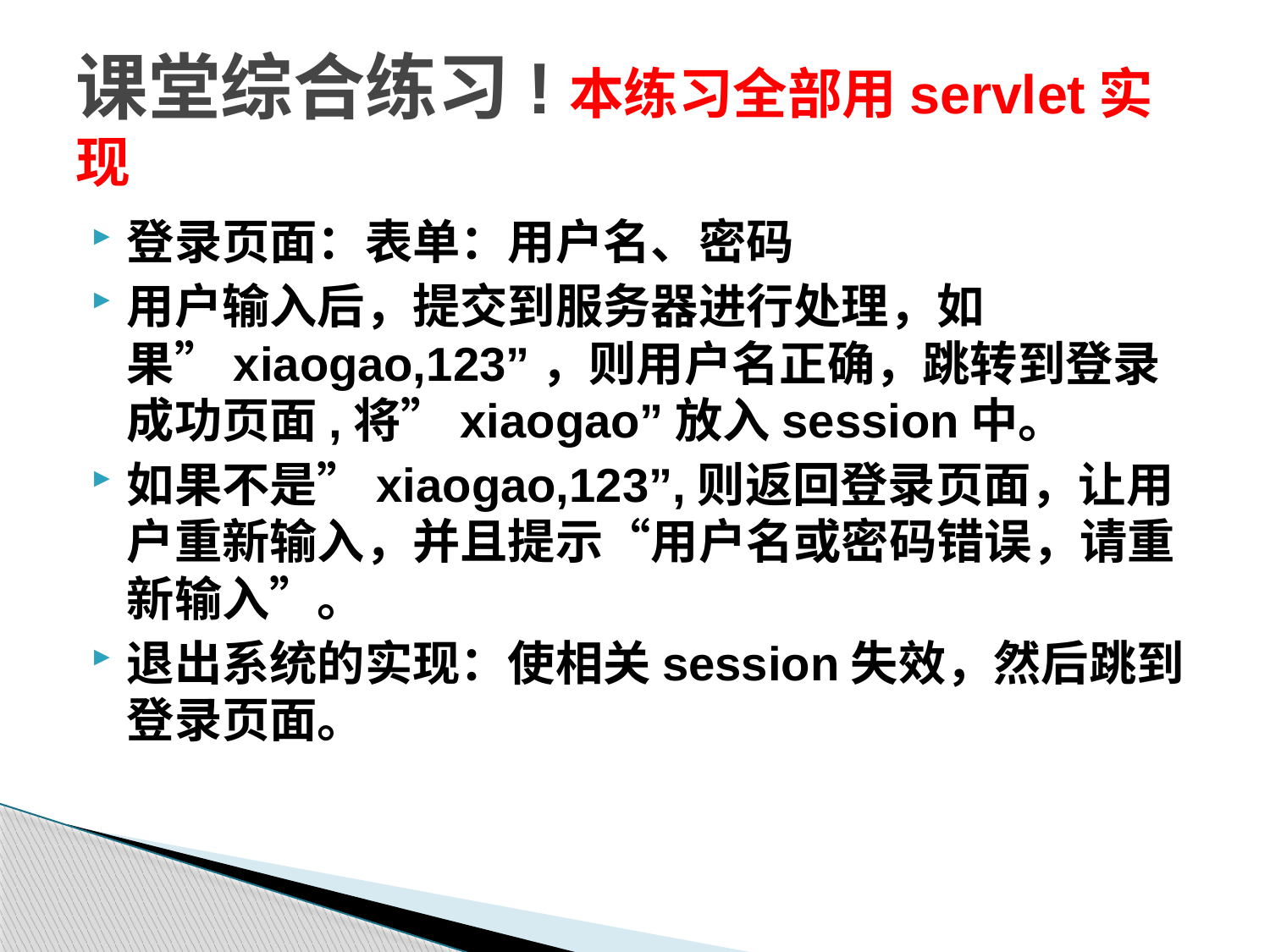

# 课堂综合练习!本练习全部用servlet实现
登录页面：表单：用户名、密码
用户输入后，提交到服务器进行处理，如果”xiaogao,123”，则用户名正确，跳转到登录成功页面,将”xiaogao”放入session中。
如果不是”xiaogao,123”,则返回登录页面，让用户重新输入，并且提示“用户名或密码错误，请重新输入”。
退出系统的实现：使相关session失效，然后跳到登录页面。